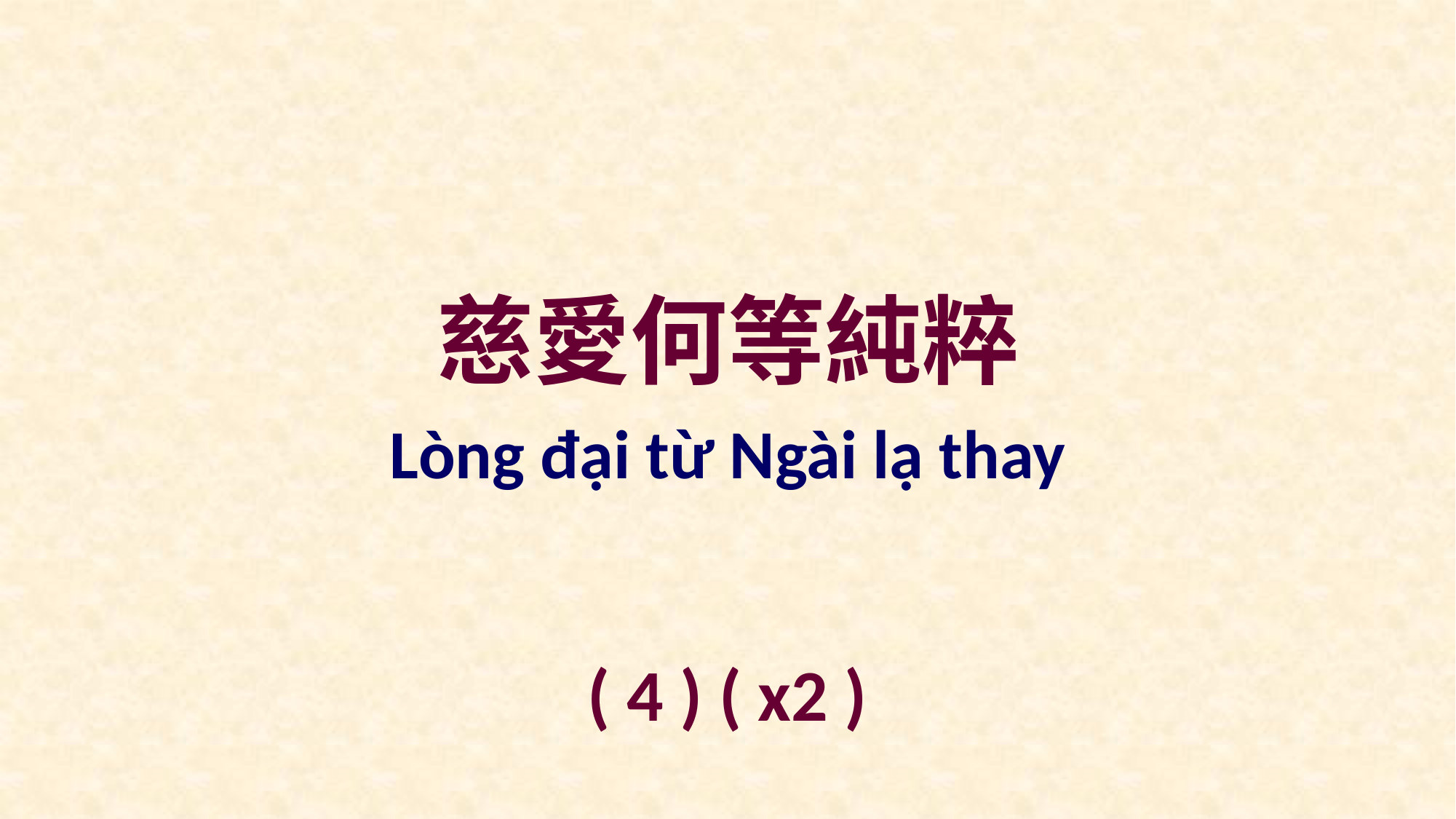

慈愛何等純粹
Lòng đại từ Ngài lạ thay
( 4 ) ( x2 )